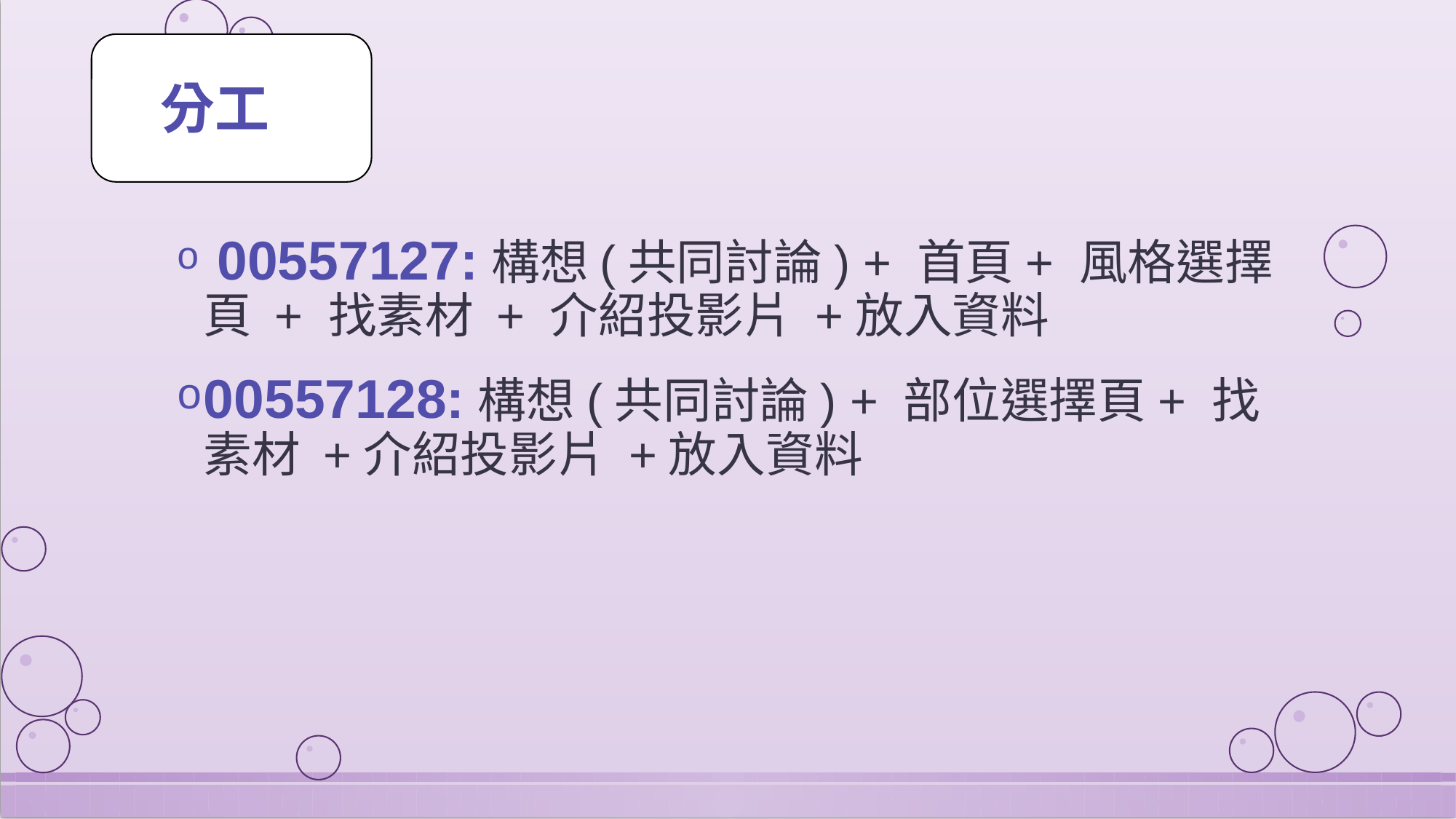

# 分工
 00557127:構想(共同討論) + 首頁+ 風格選擇頁 + 找素材 + 介紹投影片 +放入資料
00557128:構想(共同討論) + 部位選擇頁+ 找素材 +介紹投影片 +放入資料